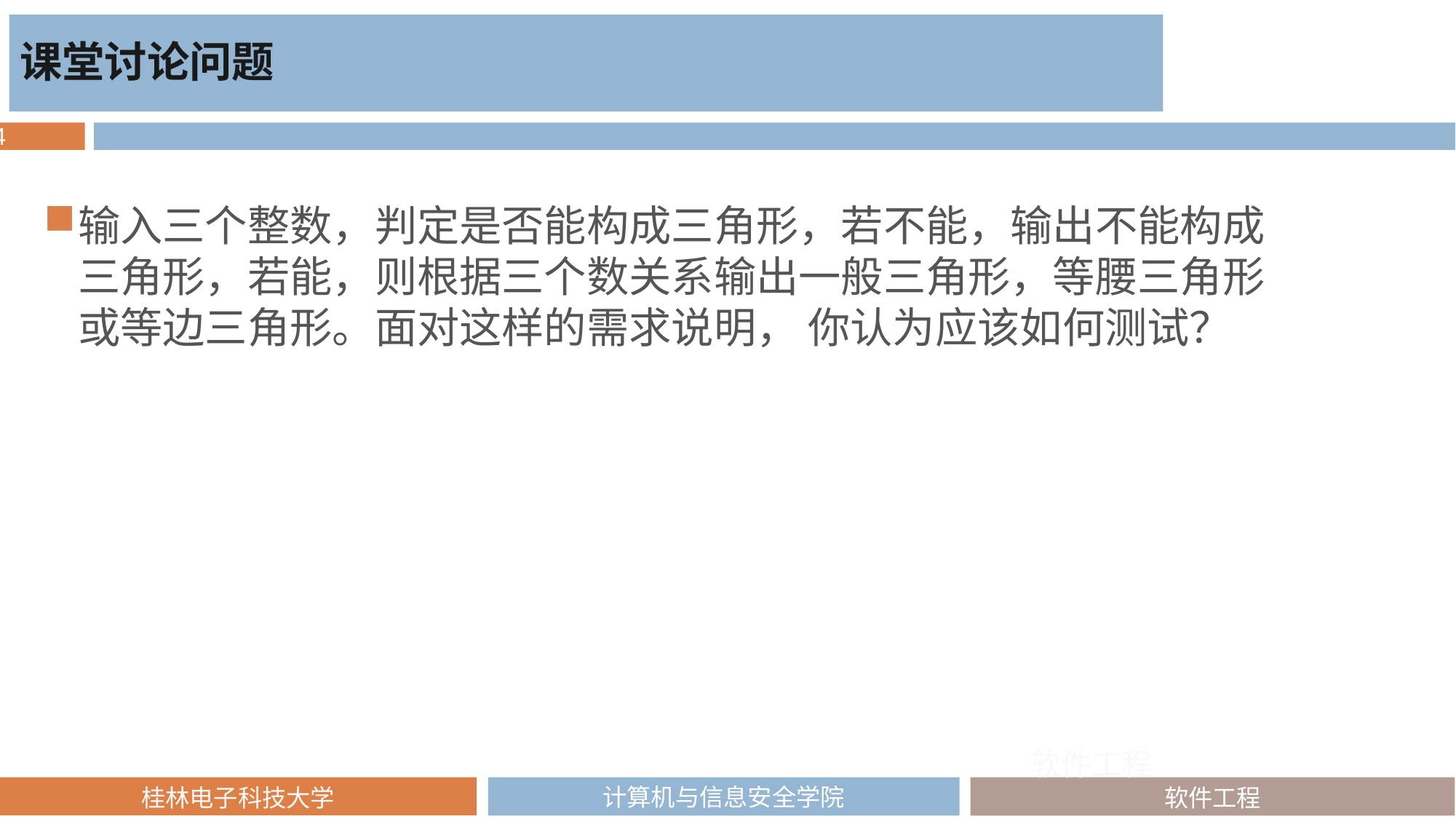

课堂讨论问题

输入三个整数，判定是否能构成三角形，若不能，输出不能构成三角形，若能，则根据三个数关系输出一般三角形，等腰三角形或等边三角形。面对这样的需求说明， 你认为应该如何测试？
软件工程